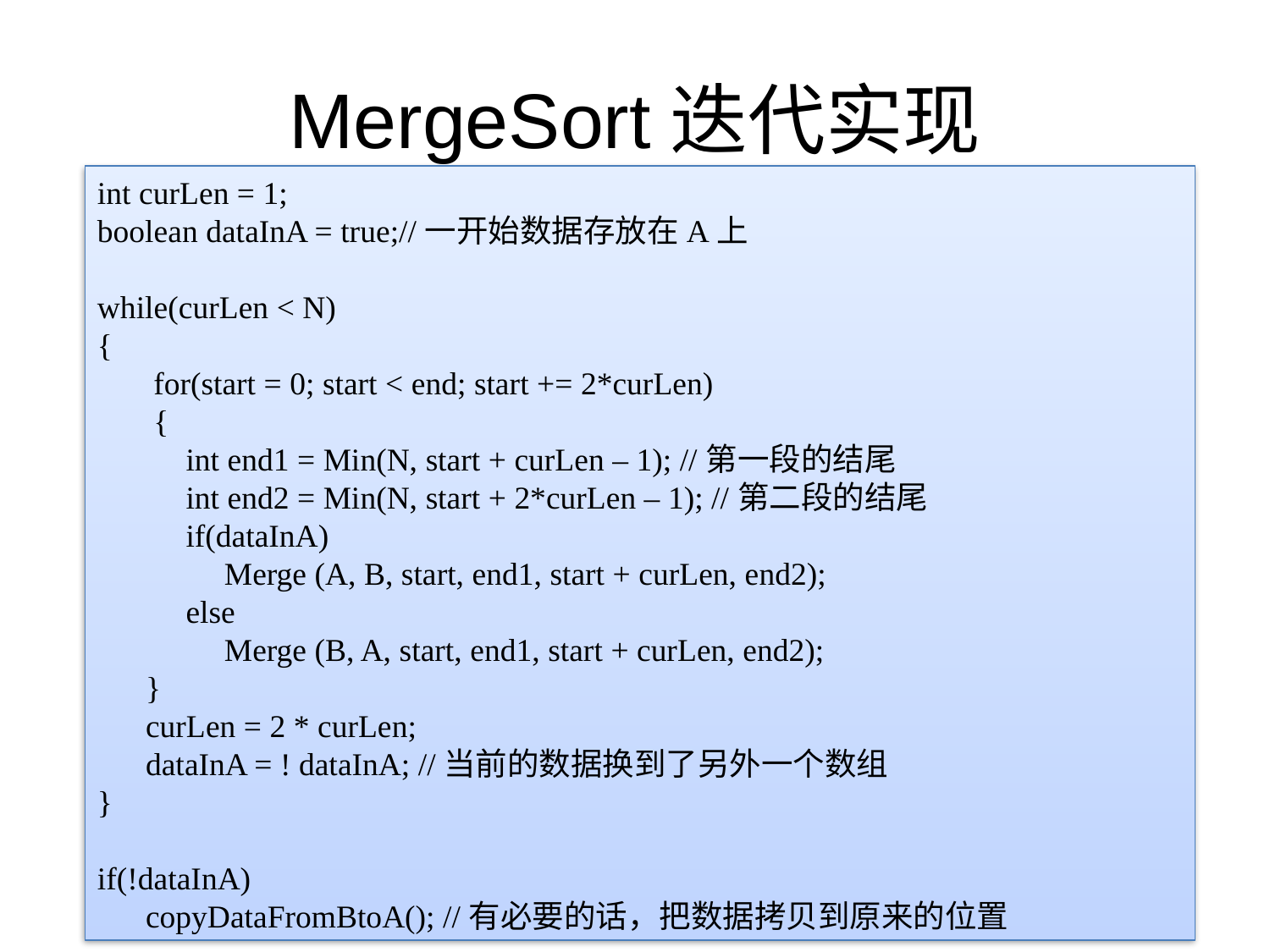

# MergeSort迭代实现
int curLen = 1;
boolean dataInA = true;//一开始数据存放在A上

while(curLen < N)
{
       for(start = 0; start < end; start += 2*curLen)
       {
           int end1 = Min(N, start + curLen – 1); //第一段的结尾
           int end2 = Min(N, start + 2*curLen – 1); //第二段的结尾
           if(dataInA)
	Merge (A, B, start, end1, start + curLen, end2);
           else
	Merge (B, A, start, end1, start + curLen, end2);
      }
      curLen = 2 * curLen;
      dataInA = ! dataInA; //当前的数据换到了另外一个数组
}

if(!dataInA)
      copyDataFromBtoA(); //有必要的话，把数据拷贝到原来的位置